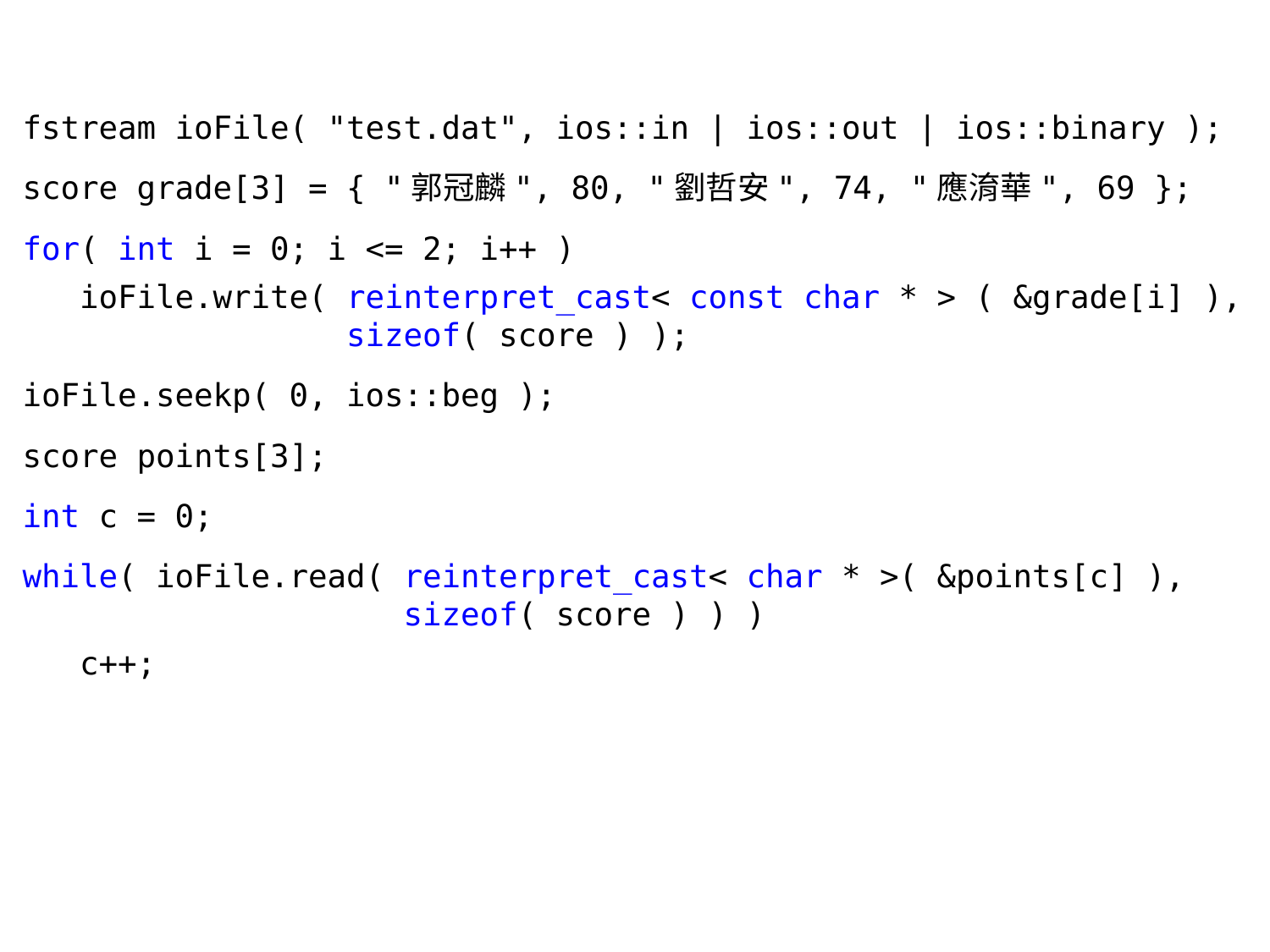

fstream ioFile( "test.dat", ios::in | ios::out | ios::binary );
score grade[3] = { "郭冠麟", 80, "劉哲安", 74, "應淯華", 69 };
for( int i = 0; i <= 2; i++ )
   ioFile.write( reinterpret_cast< const char * > ( &grade[i] ),
                 sizeof( score ) );
ioFile.seekp( 0, ios::beg );
score points[3];
int c = 0;
while( ioFile.read( reinterpret_cast< char * >( &points[c] ),
                    sizeof( score ) ) )
   c++;